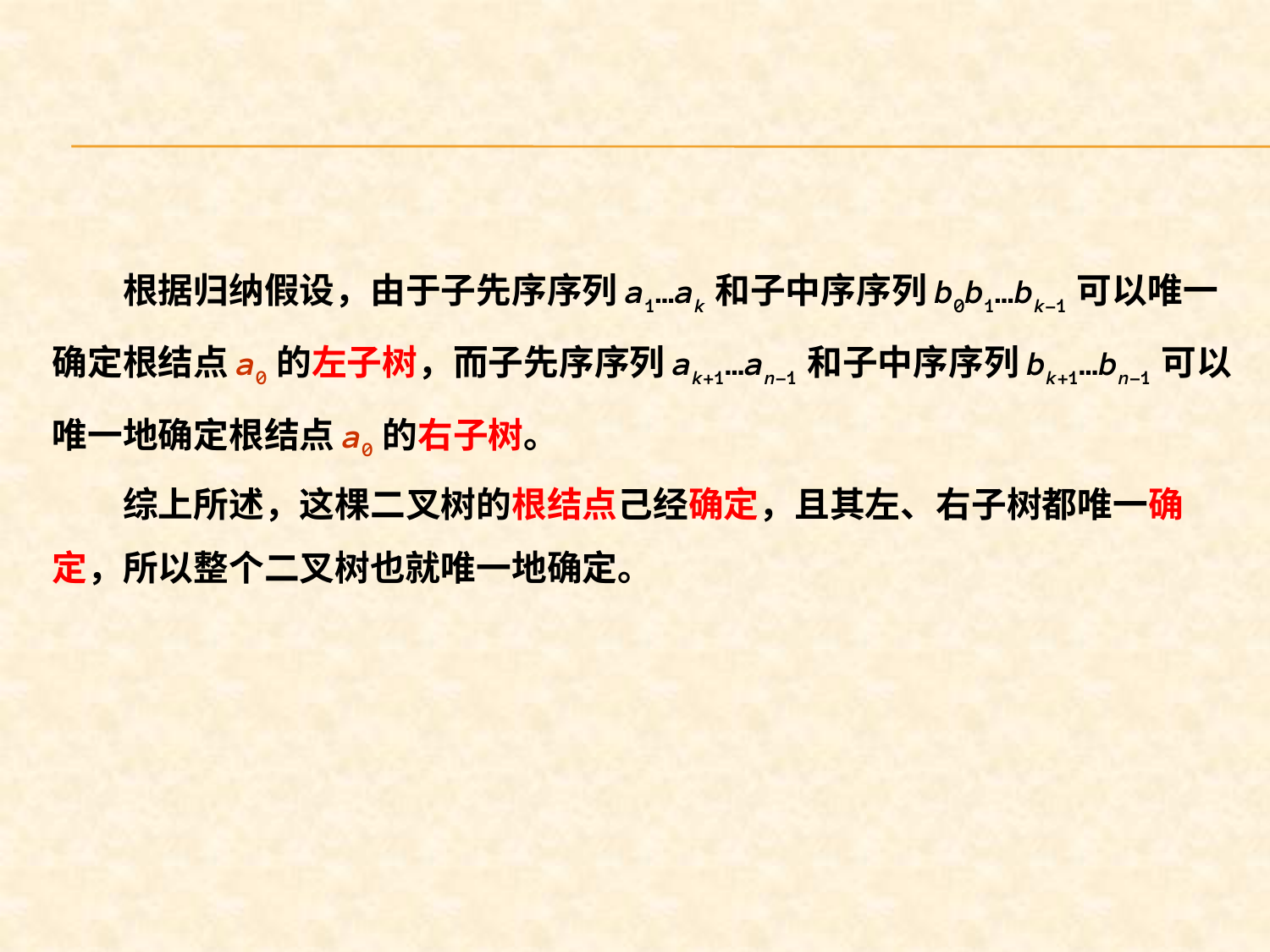

根据归纳假设，由于子先序序列a1…ak和子中序序列b0b1…bk-1可以唯一确定根结点a0的左子树，而子先序序列ak+1…an-1和子中序序列bk+1…bn-1可以唯一地确定根结点a0的右子树。
　　综上所述，这棵二叉树的根结点己经确定，且其左、右子树都唯一确定，所以整个二叉树也就唯一地确定。